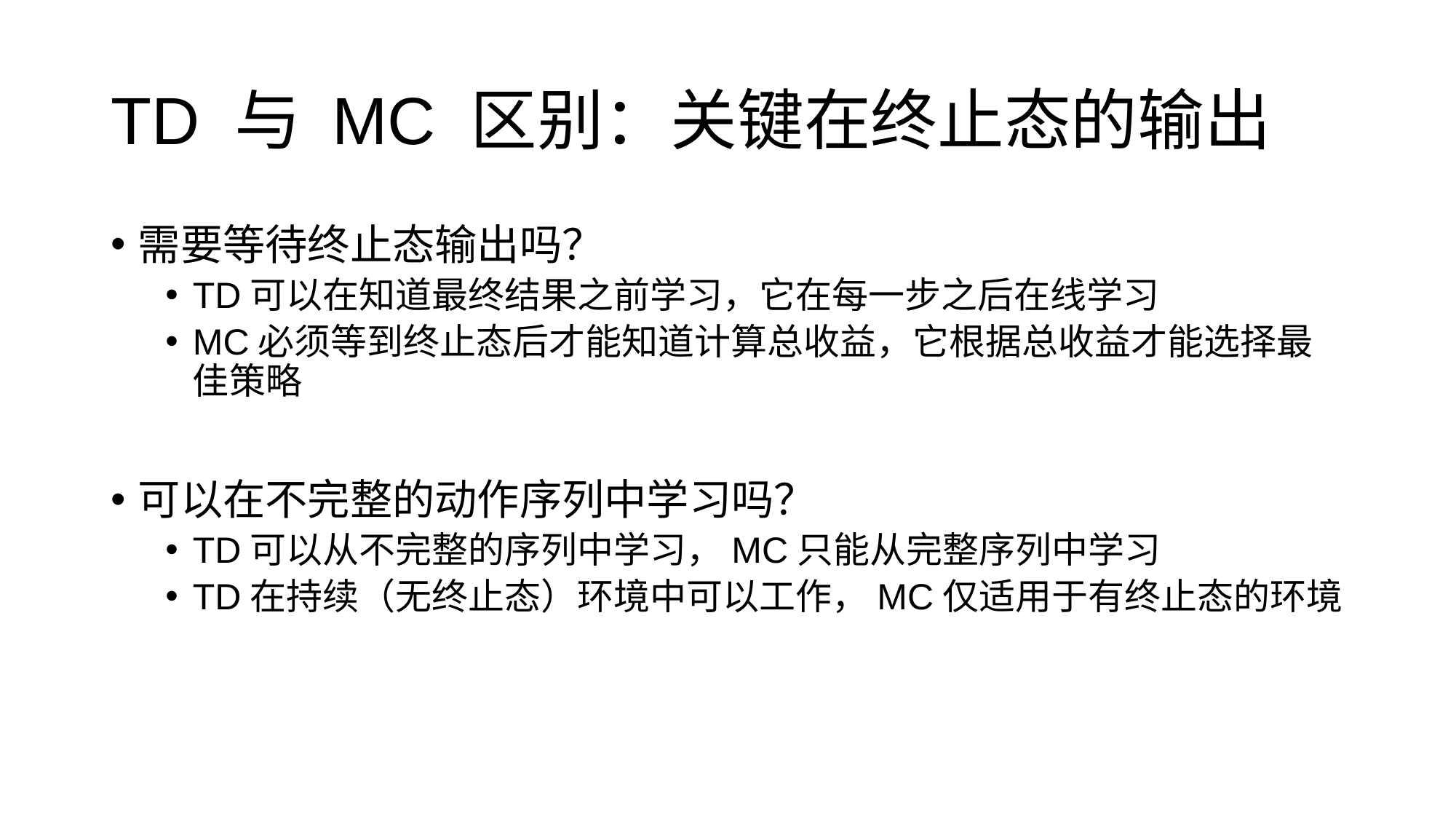

# TD 与 MC 区别：关键在终止态的输出
需要等待终止态输出吗？
TD可以在知道最终结果之前学习，它在每一步之后在线学习
MC必须等到终止态后才能知道计算总收益，它根据总收益才能选择最佳策略

可以在不完整的动作序列中学习吗？
TD可以从不完整的序列中学习，MC只能从完整序列中学习
TD在持续（无终止态）环境中可以工作，MC仅适用于有终止态的环境